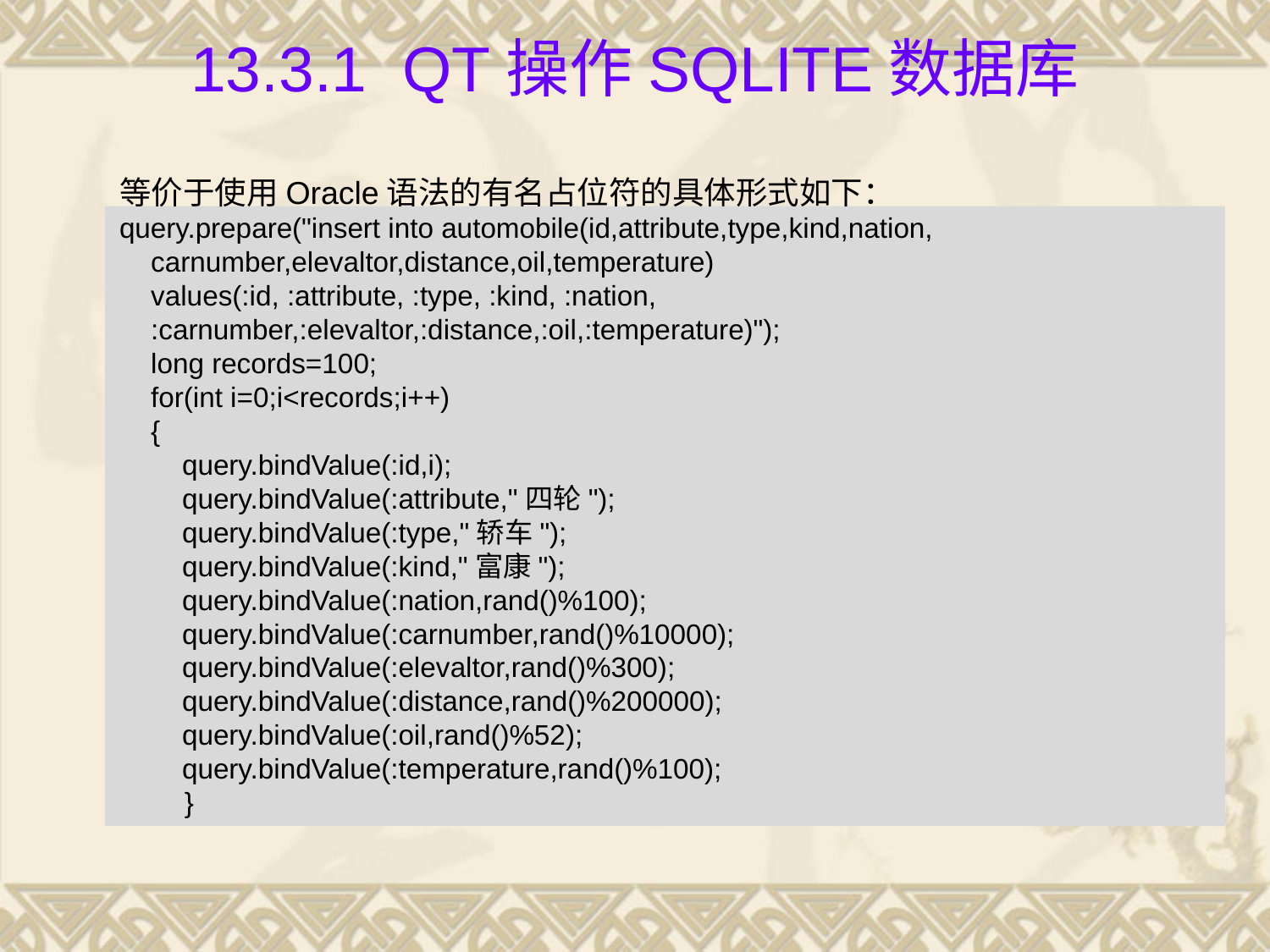

# 13.3.1  Qt操作SQLite数据库
等价于使用Oracle语法的有名占位符的具体形式如下：
query.prepare("insert into automobile(id,attribute,type,kind,nation,
    carnumber,elevaltor,distance,oil,temperature)
    values(:id, :attribute, :type, :kind, :nation,
    :carnumber,:elevaltor,:distance,:oil,:temperature)");
    long records=100;
    for(int i=0;i<records;i++)
    {
        query.bindValue(:id,i);
        query.bindValue(:attribute,"四轮");
        query.bindValue(:type,"轿车");
        query.bindValue(:kind,"富康");
        query.bindValue(:nation,rand()%100);
        query.bindValue(:carnumber,rand()%10000);
        query.bindValue(:elevaltor,rand()%300);
        query.bindValue(:distance,rand()%200000);
        query.bindValue(:oil,rand()%52);
        query.bindValue(:temperature,rand()%100);
	}